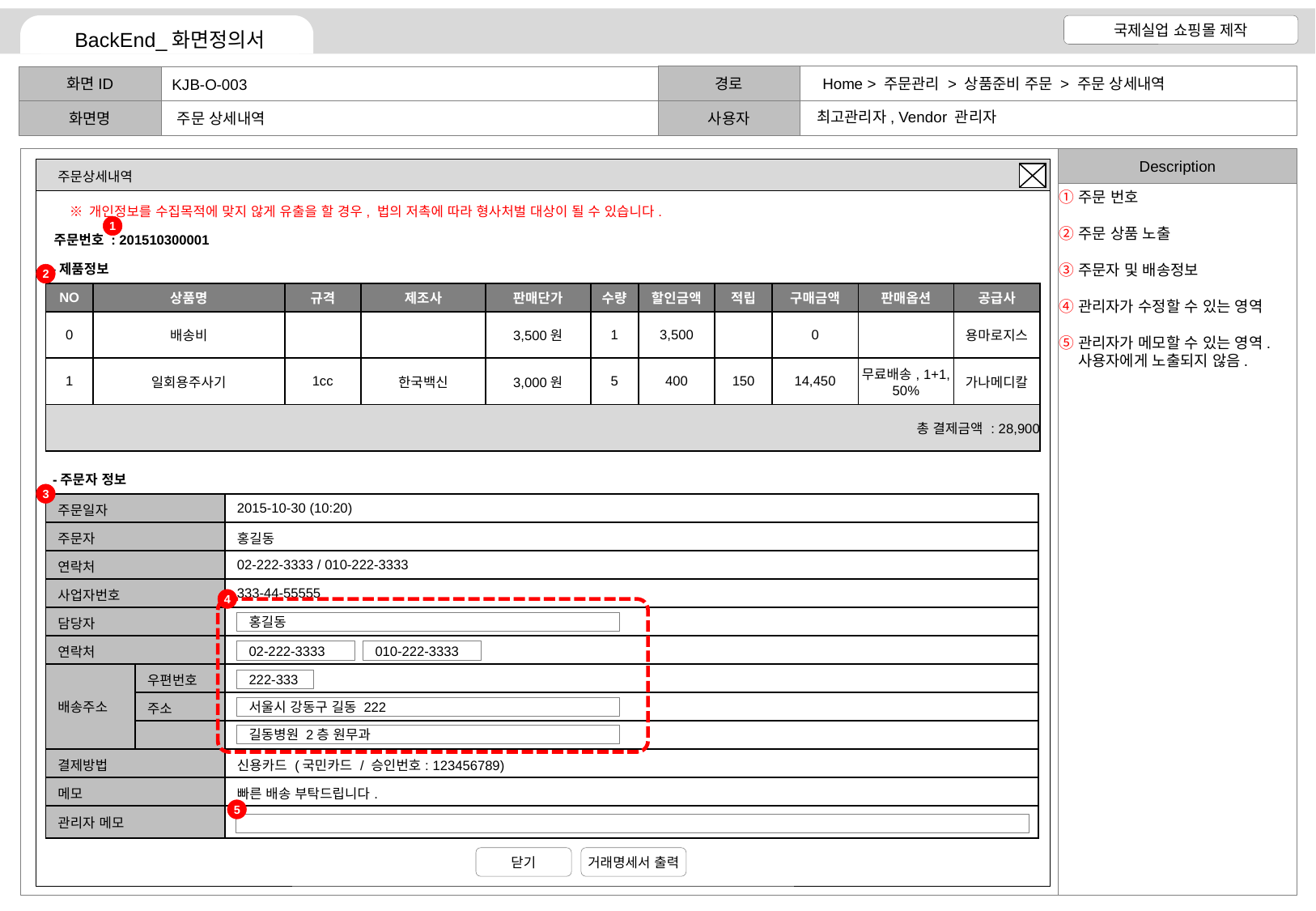

Home > 주문관리 > 상품준비 주문 > 주문 상세내역
KJB-O-003
최고관리자, Vendor 관리자
주문 상세내역

주문상세내역

주문 번호

주문 상품 노출

주문자 및 배송정보

관리자가 수정할 수 있는 영역

관리자가 메모할 수 있는 영역. 사용자에게 노출되지 않음.

※ 개인정보를 수집목적에 맞지 않게 유출을 할 경우, 법의 저촉에 따라 형사처벌 대상이 될 수 있습니다.
1
주문번호 : 201510300001
-제품정보
2
| NO | 상품명 | 규격 | 제조사 | 판매단가 | 수량 | 할인금액 | 적립 | 구매금액 | 판매옵션 | 공급사 |
| --- | --- | --- | --- | --- | --- | --- | --- | --- | --- | --- |
| 0 | 배송비 |  |  | 3,500원 | 1 | 3,500 |  | 0 |  | 용마로지스 |
| 1 | 일회용주사기 | 1cc | 한국백신 | 3,000원 | 5 | 400 | 150 | 14,450 | 무료배송, 1+1, 50% | 가나메디칼 |
| 총 결제금액 : 28,900 |  |  |  |  |  |  |  |  |  |  |
-주문자 정보
3
| 주문일자 |  | 2015-10-30 (10:20) |
| --- | --- | --- |
| 주문자 |  | 홍길동 |
| 연락처 |  | 02-222-3333 / 010-222-3333 |
| 사업자번호 |  | 333-44-55555 |
| 담당자 |  |  |
| 연락처 |  |  |
| 배송주소 | 우편번호 |  |
|  | 주소 |  |
|  |  |  |
| 결제방법 |  | 신용카드 (국민카드 / 승인번호: 123456789) |
| 메모 |  | 빠른 배송 부탁드립니다. |
| 관리자 메모 |  |  |
4
2015-10-31 10:20
홍길동
02-222-3333
010-222-3333
222-333
서울시 강동구 길동 222
길동병원 2층 원무과
5

닫기
거래명세서 출력